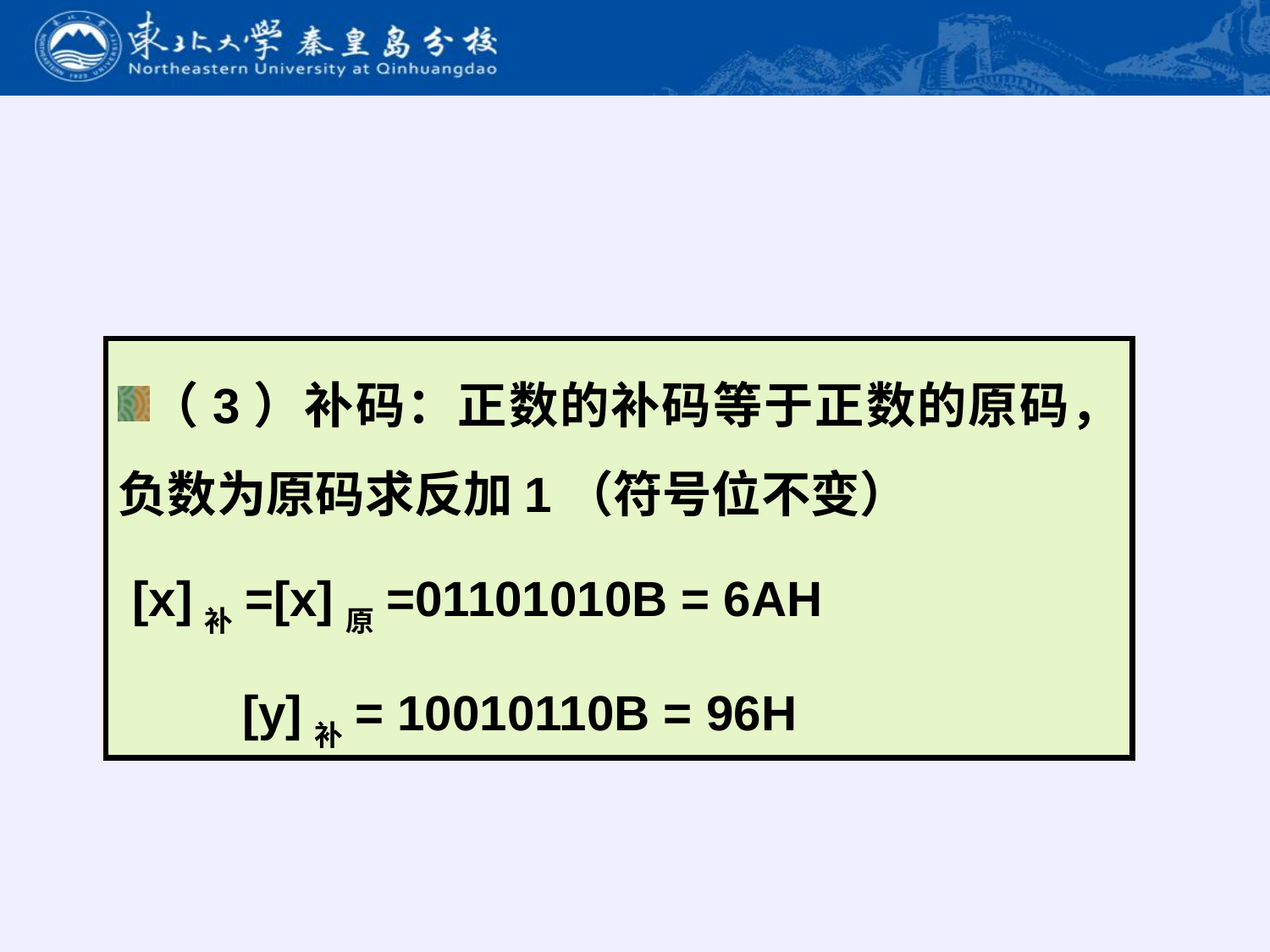

#
（3）补码：正数的补码等于正数的原码，负数为原码求反加1（符号位不变）
 [x]补=[x]原=01101010B = 6AH
         [y]补= 10010110B = 96H